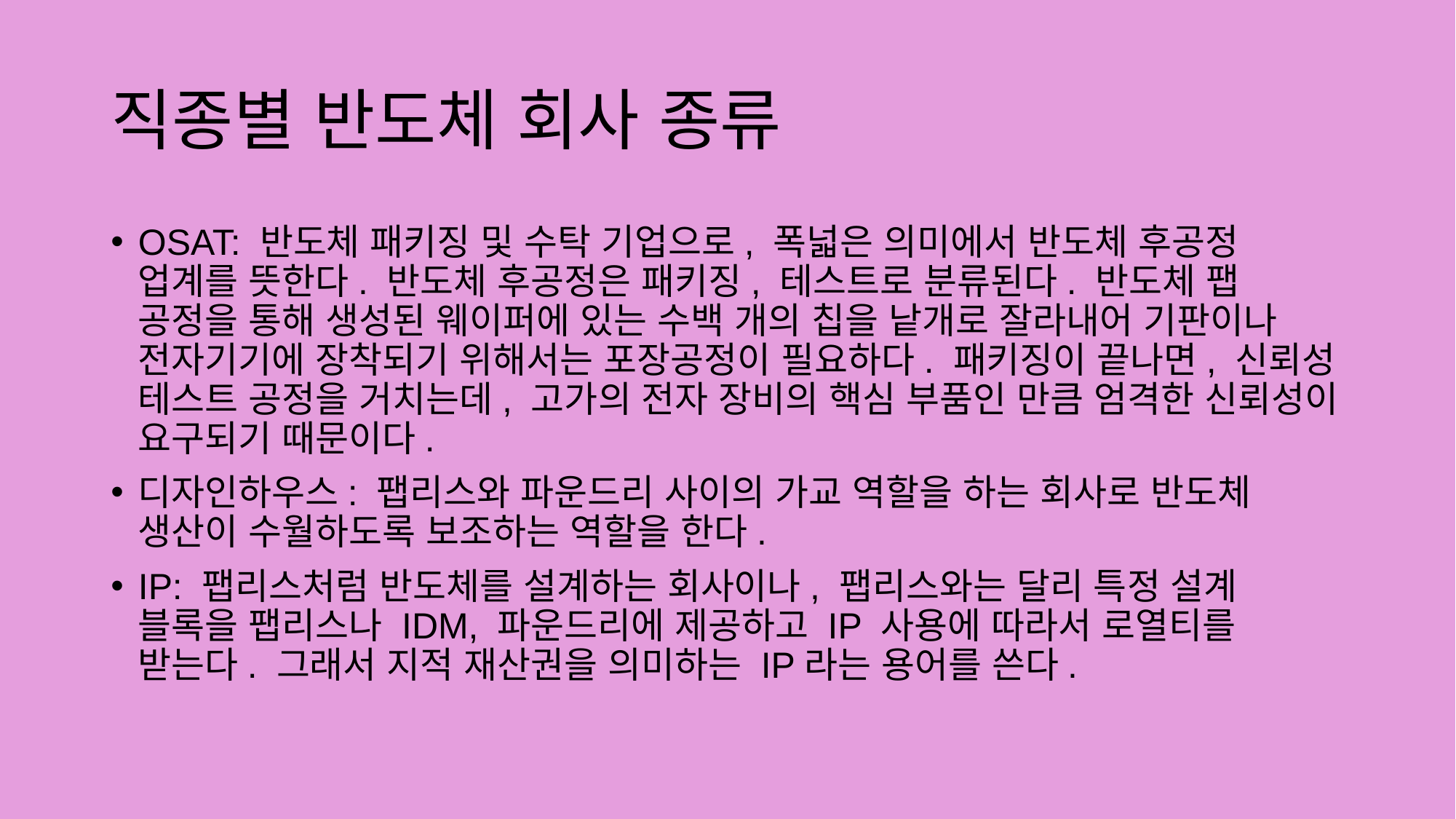

# 직종별 반도체 회사 종류
OSAT: 반도체 패키징 및 수탁 기업으로, 폭넓은 의미에서 반도체 후공정 업계를 뜻한다. 반도체 후공정은 패키징, 테스트로 분류된다. 반도체 팹 공정을 통해 생성된 웨이퍼에 있는 수백 개의 칩을 낱개로 잘라내어 기판이나 전자기기에 장착되기 위해서는 포장공정이 필요하다. 패키징이 끝나면, 신뢰성 테스트 공정을 거치는데, 고가의 전자 장비의 핵심 부품인 만큼 엄격한 신뢰성이 요구되기 때문이다.
디자인하우스: 팹리스와 파운드리 사이의 가교 역할을 하는 회사로 반도체 생산이 수월하도록 보조하는 역할을 한다.
IP: 팹리스처럼 반도체를 설계하는 회사이나, 팹리스와는 달리 특정 설계 블록을 팹리스나 IDM, 파운드리에 제공하고 IP 사용에 따라서 로열티를 받는다. 그래서 지적 재산권을 의미하는 IP라는 용어를 쓴다.